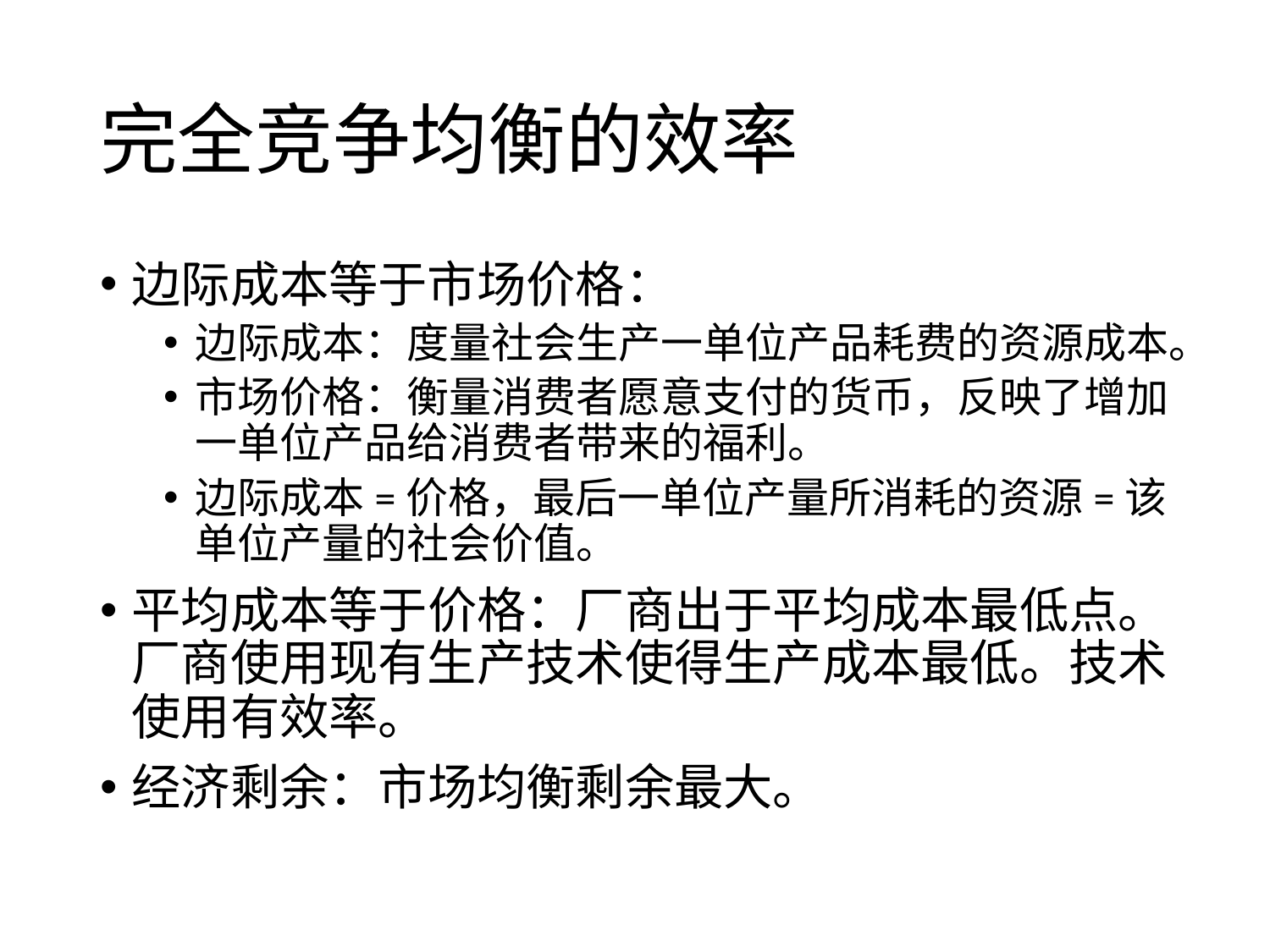

# 完全竞争均衡的效率
边际成本等于市场价格：
边际成本：度量社会生产一单位产品耗费的资源成本。
市场价格：衡量消费者愿意支付的货币，反映了增加一单位产品给消费者带来的福利。
边际成本=价格，最后一单位产量所消耗的资源=该单位产量的社会价值。
平均成本等于价格：厂商出于平均成本最低点。厂商使用现有生产技术使得生产成本最低。技术使用有效率。
经济剩余：市场均衡剩余最大。